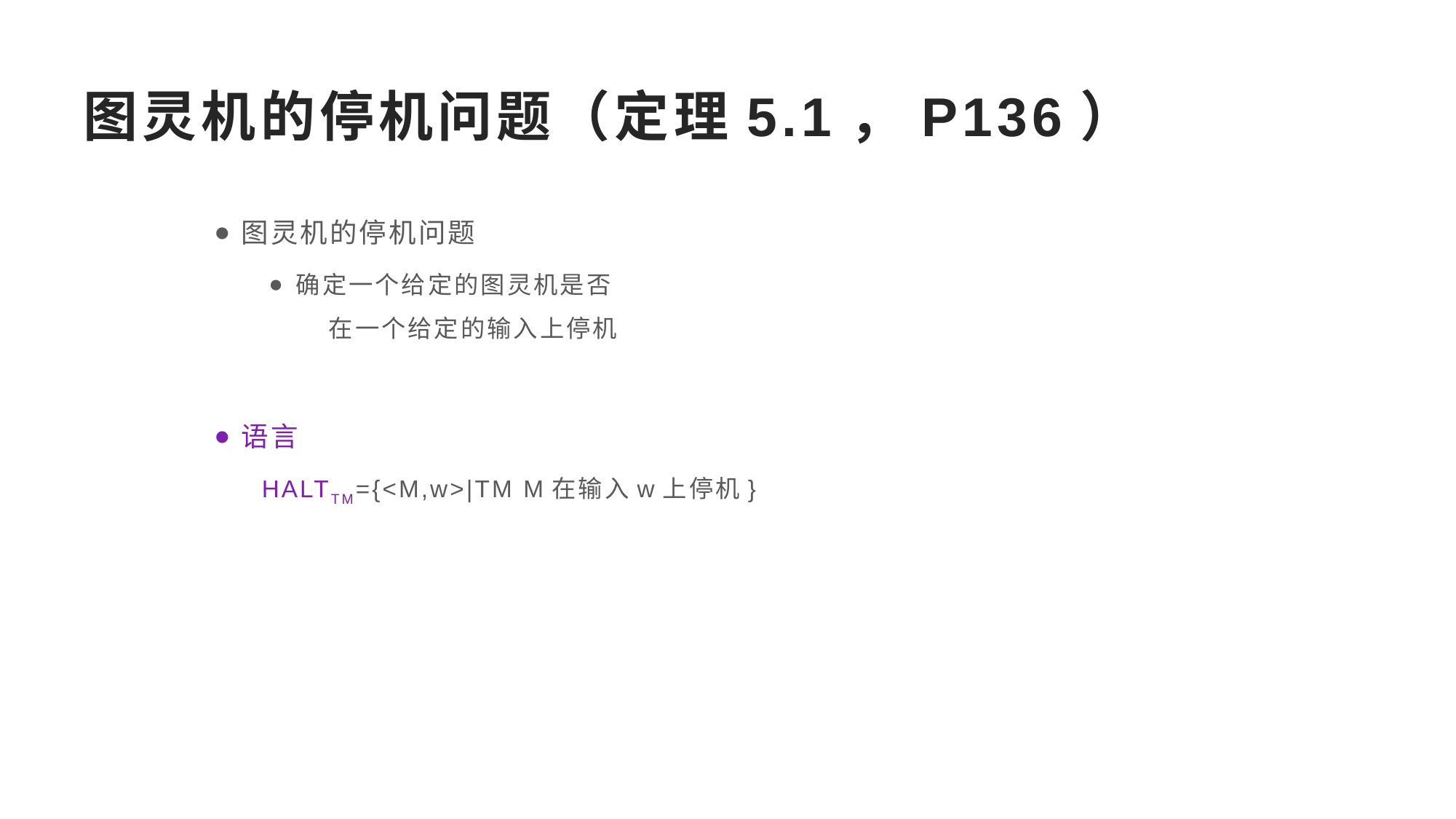

# 图灵机的停机问题（定理5.1，P136）
图灵机的停机问题
确定一个给定的图灵机是否
       在一个给定的输入上停机

语言
HALTTM={<M,w>|TM M在输入w上停机}
3